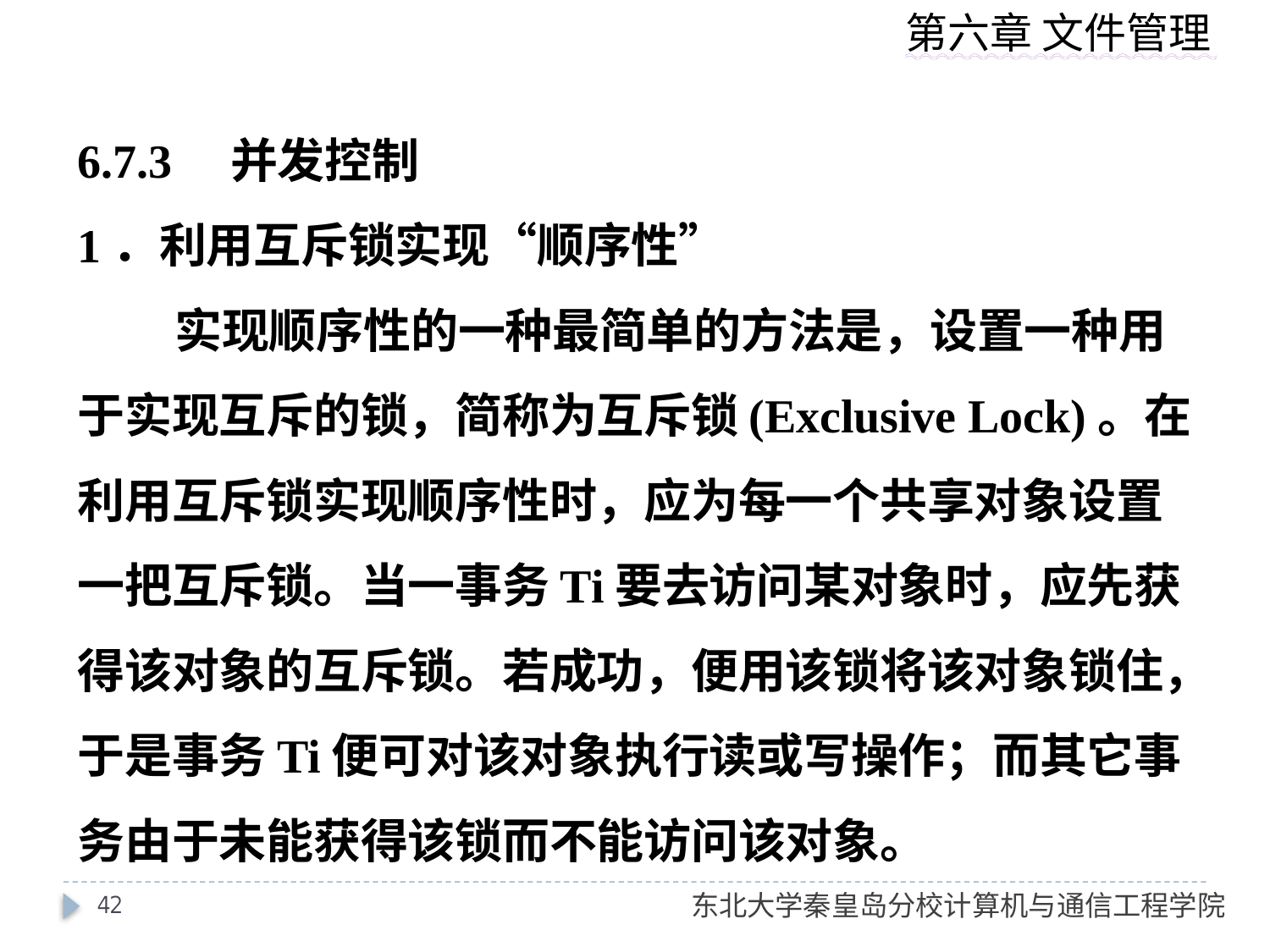

6.7.3　并发控制
1．利用互斥锁实现“顺序性”
        实现顺序性的一种最简单的方法是，设置一种用于实现互斥的锁，简称为互斥锁(Exclusive Lock)。在利用互斥锁实现顺序性时，应为每一个共享对象设置一把互斥锁。当一事务Ti要去访问某对象时，应先获得该对象的互斥锁。若成功，便用该锁将该对象锁住，于是事务Ti便可对该对象执行读或写操作；而其它事务由于未能获得该锁而不能访问该对象。
42